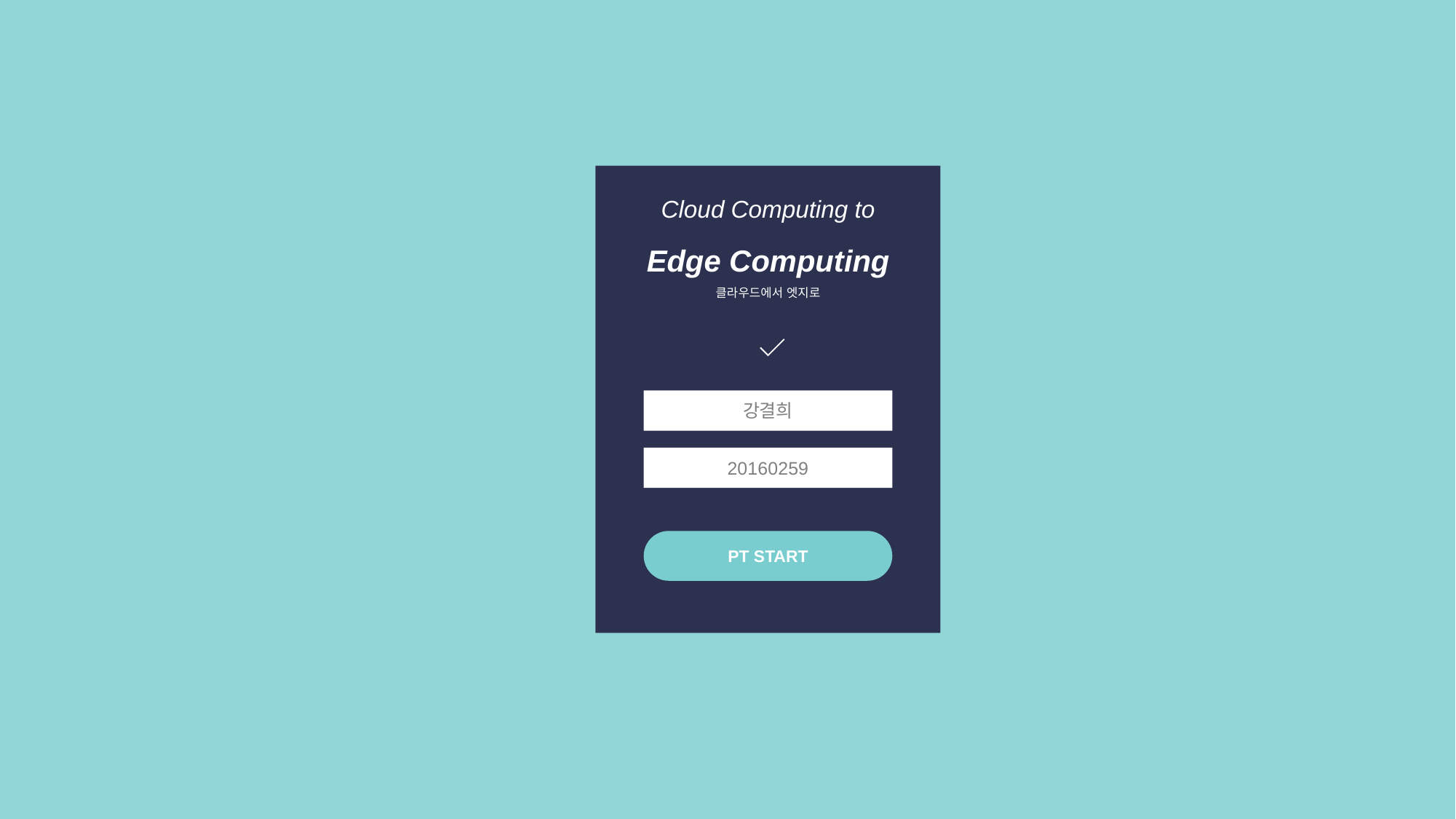

Cloud Computing to
Edge Computing
클라우드에서 엣지로

강결희
20160259
PT START